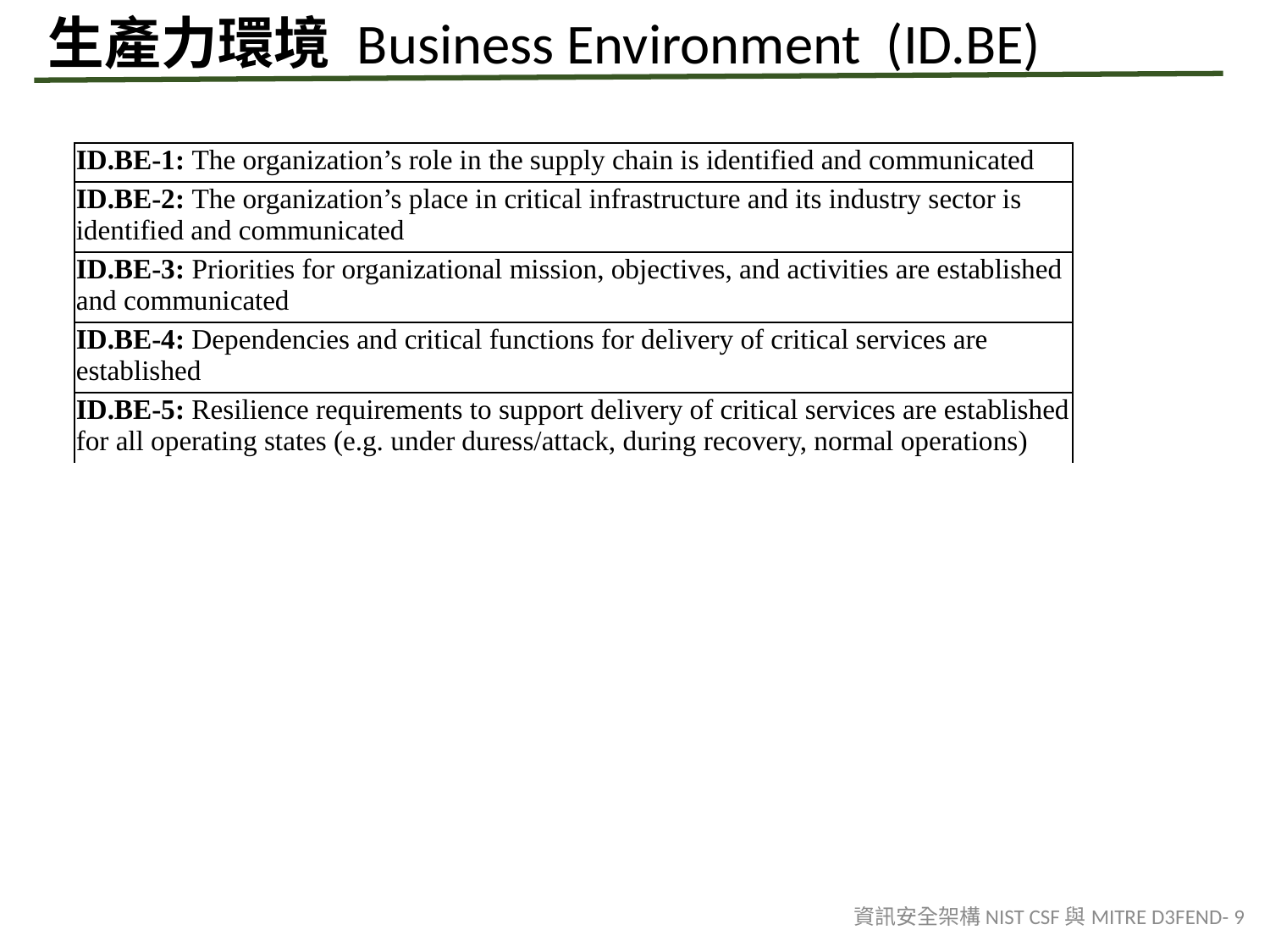

# 生產力環境 Business Environment  (ID.BE)
| ID.BE-1: The organization’s role in the supply chain is identified and communicated |
| --- |
| ID.BE-2: The organization’s place in critical infrastructure and its industry sector is identified and communicated |
| ID.BE-3: Priorities for organizational mission, objectives, and activities are established and communicated |
| ID.BE-4: Dependencies and critical functions for delivery of critical services are established |
| ID.BE-5: Resilience requirements to support delivery of critical services are established for all operating states (e.g. under duress/attack, during recovery, normal operations) |
資訊安全架構NIST CSF與MITRE D3FEND- 9